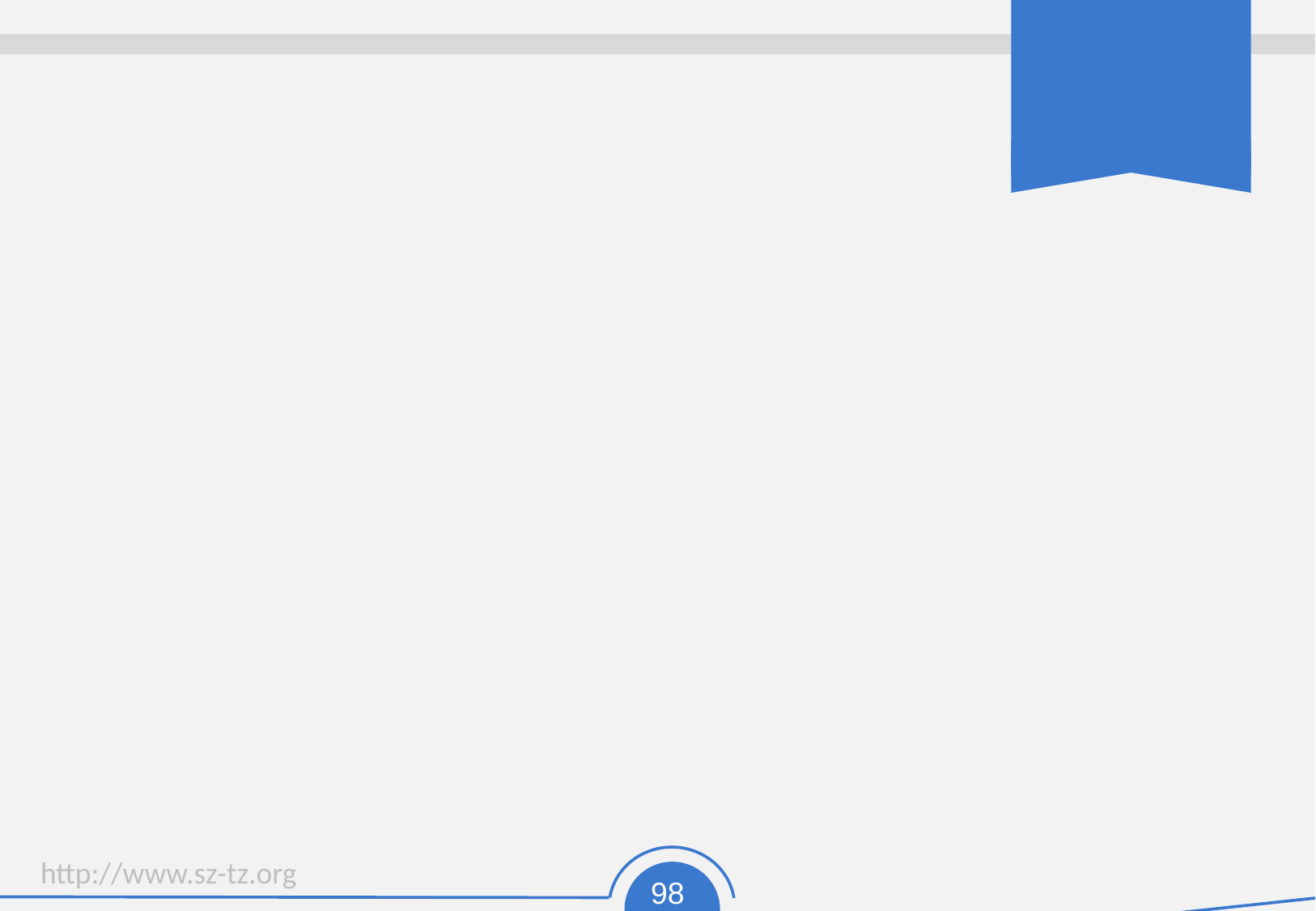

#

练习二:
    求500以内的完备数？
（提示：完备数就是所有约数和等于本身的数 6 = 1 + 2 + 3）
练习三：
   从命令行接受一个参数年份，计算此年份是否为闰年?
练习四:
   输出所有的水仙花数，把谓水仙花数是指一个数3位数，其各各位数字立方和等
于基本身，
   例如： 153 = 1*1*1 + 3*3*3 + 5*5*5